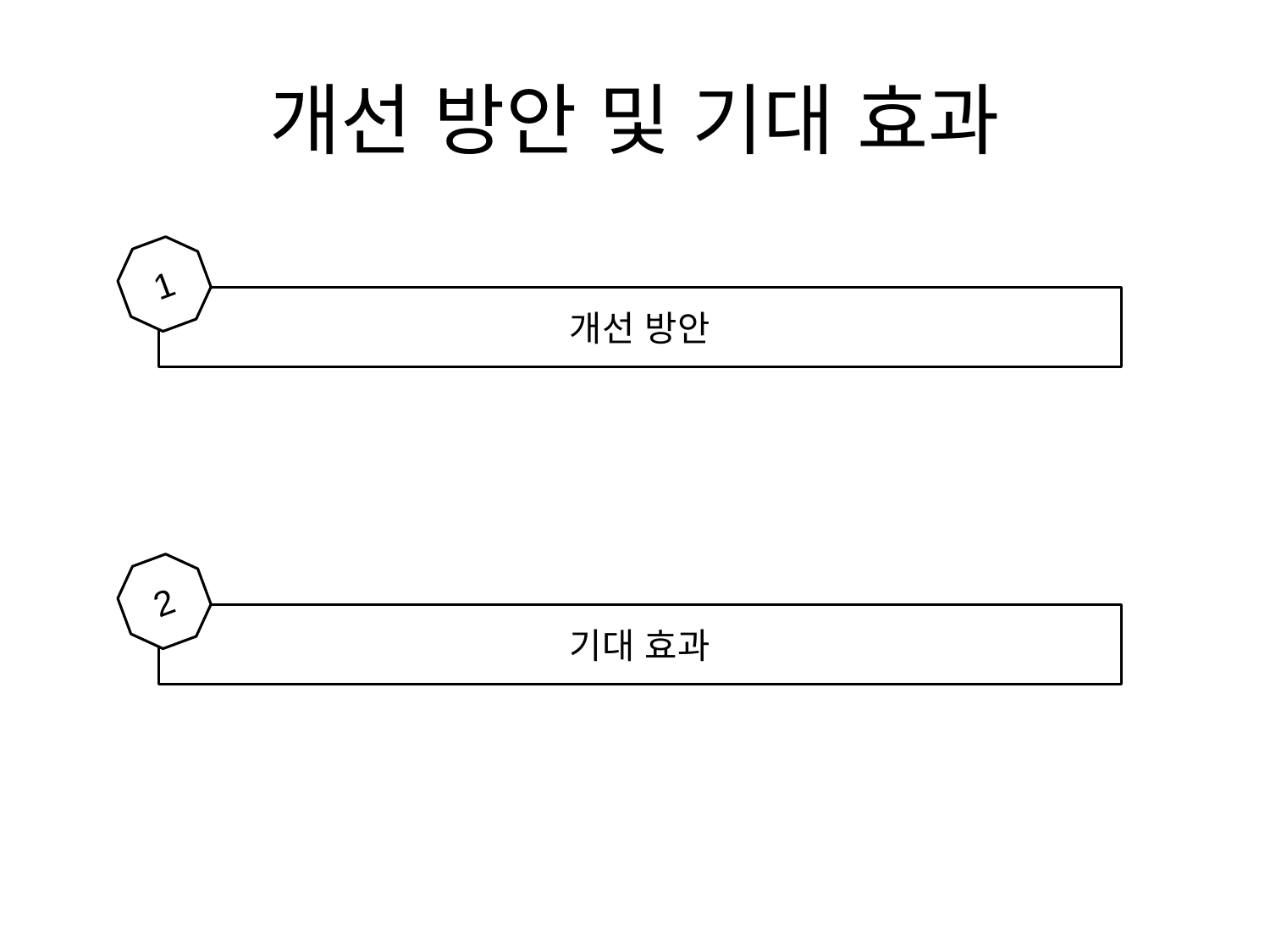

# 개선 방안 및 기대 효과
1
개선 방안
2
기대 효과